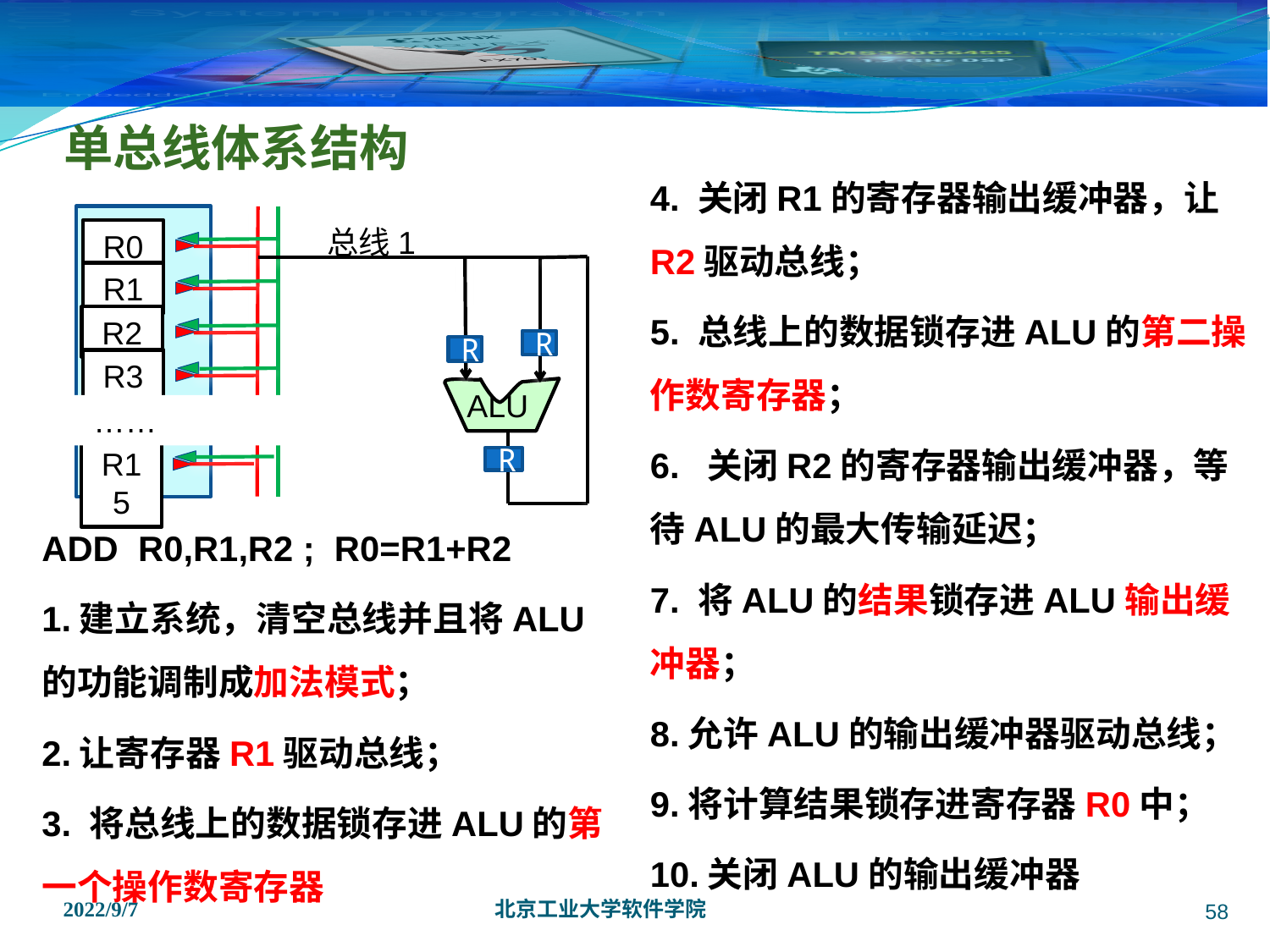

# 单总线体系结构
4. 关闭R1的寄存器输出缓冲器，让R2驱动总线；
5. 总线上的数据锁存进ALU的第二操作数寄存器；
6.  关闭R2的寄存器输出缓冲器，等待ALU的最大传输延迟；
7. 将ALU的结果锁存进ALU输出缓冲器；
8.允许ALU的输出缓冲器驱动总线；
9.将计算结果锁存进寄存器R0中；
10.关闭ALU的输出缓冲器

总线1
R0

R1

R2

R
R
R3

ALU
  ……
R15
R

ADD  R0,R1,R2 ;  R0=R1+R2
1.建立系统，清空总线并且将ALU的功能调制成加法模式；
2.让寄存器R1驱动总线；
3. 将总线上的数据锁存进ALU的第一个操作数寄存器